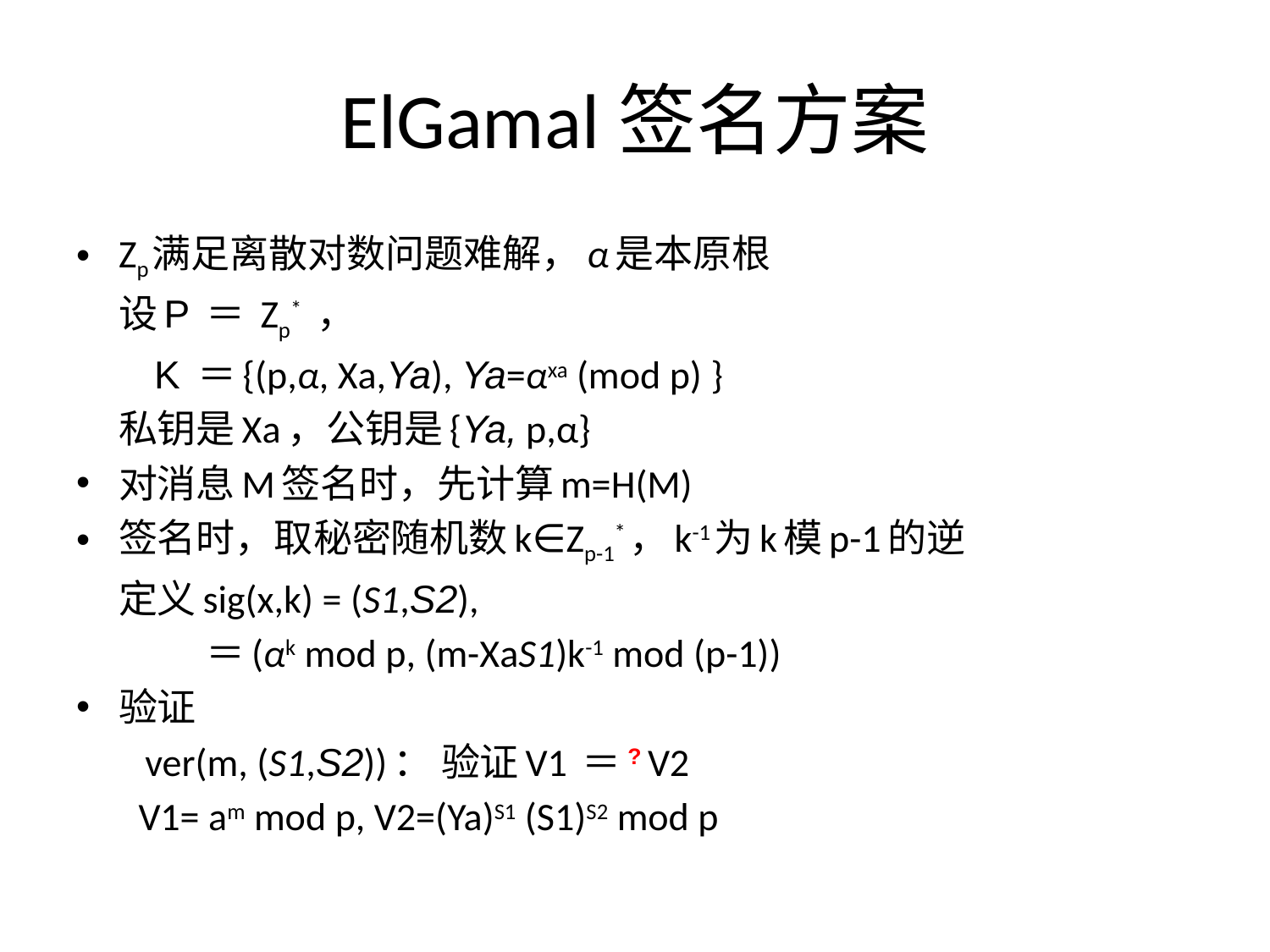

# ElGamal签名方案
Zp满足离散对数问题难解，α是本原根
	设P ＝ Zp* ，
	    K ＝{(p,α, Xa,Ya), Ya=αxa (mod p) }
	私钥是Xa，公钥是{Ya, p,α}
对消息M签名时，先计算m=H(M)
签名时，取秘密随机数k∈Zp-1*，k-1为k模p-1的逆
	定义sig(x,k) = (S1,S2),
	 	＝(αk mod p, (m-XaS1)k-1 mod (p-1))
验证
	   ver(m, (S1,S2))： 验证V1 ＝? V2
       V1= am mod p, V2=(Ya)S1 (S1)S2 mod p